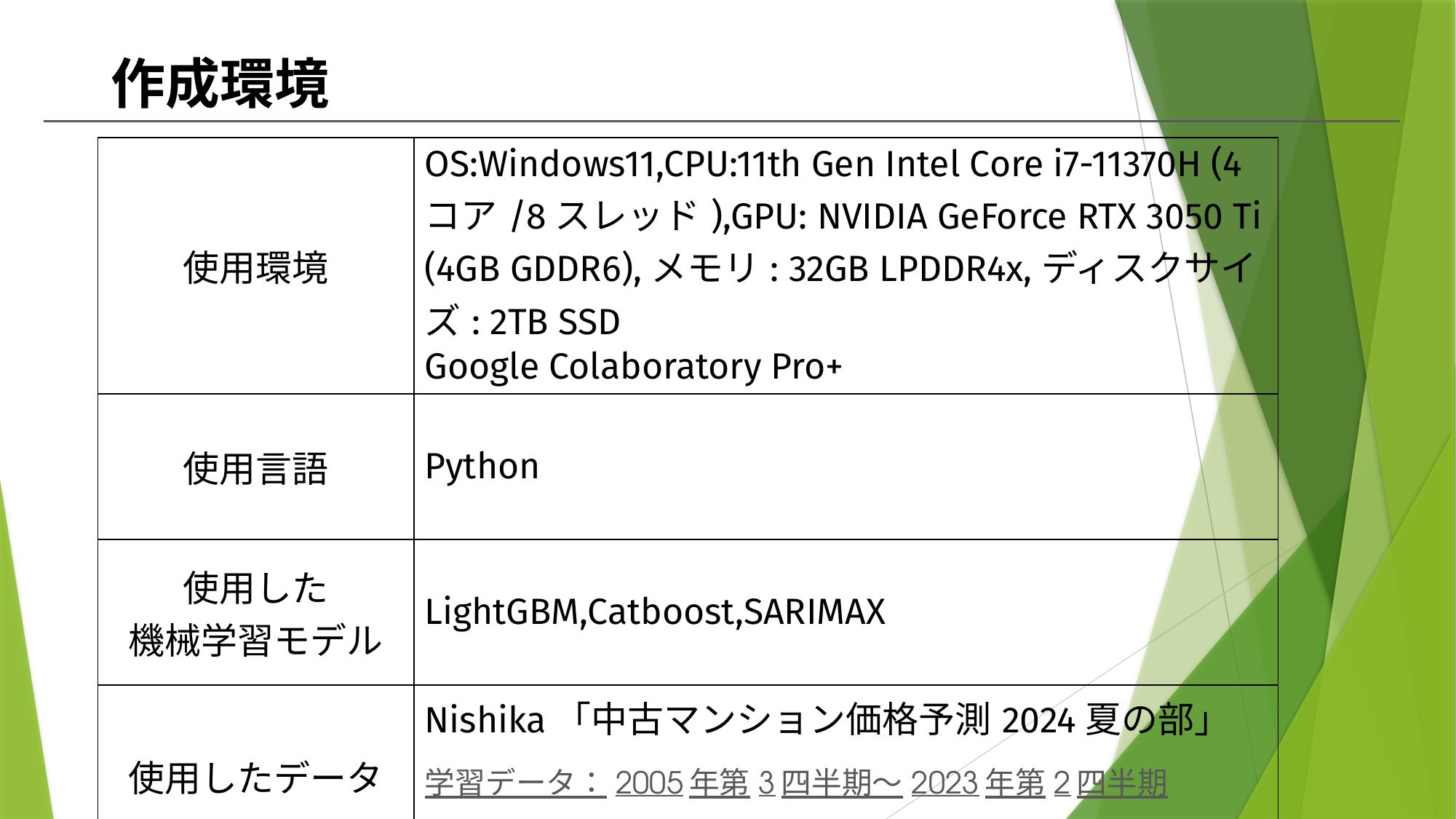

# 作成環境
| 使用環境 | OS:Windows11,CPU:11th Gen Intel Core i7-11370H (4コア/8スレッド),GPU: NVIDIA GeForce RTX 3050 Ti (4GB GDDR6),メモリ: 32GB LPDDR4x,ディスクサイズ: 2TB SSD Google Colaboratory Pro+ |
| --- | --- |
| 使用言語 | Python |
| 使用した 機械学習モデル | LightGBM,Catboost,SARIMAX |
| 使用したデータ | Nishika「中古マンション価格予測2024夏の部」 学習データ：2005年第3四半期～2023年第2四半期 予測期間：2023年第3四半期～2023第4四半期 |
学習データ：2010年7月1日～2016年3月31日
予測期間：2016年4月1日～2017年3月31日
使用環境
使用言語
使用した機械学習モデル
使用したデータ